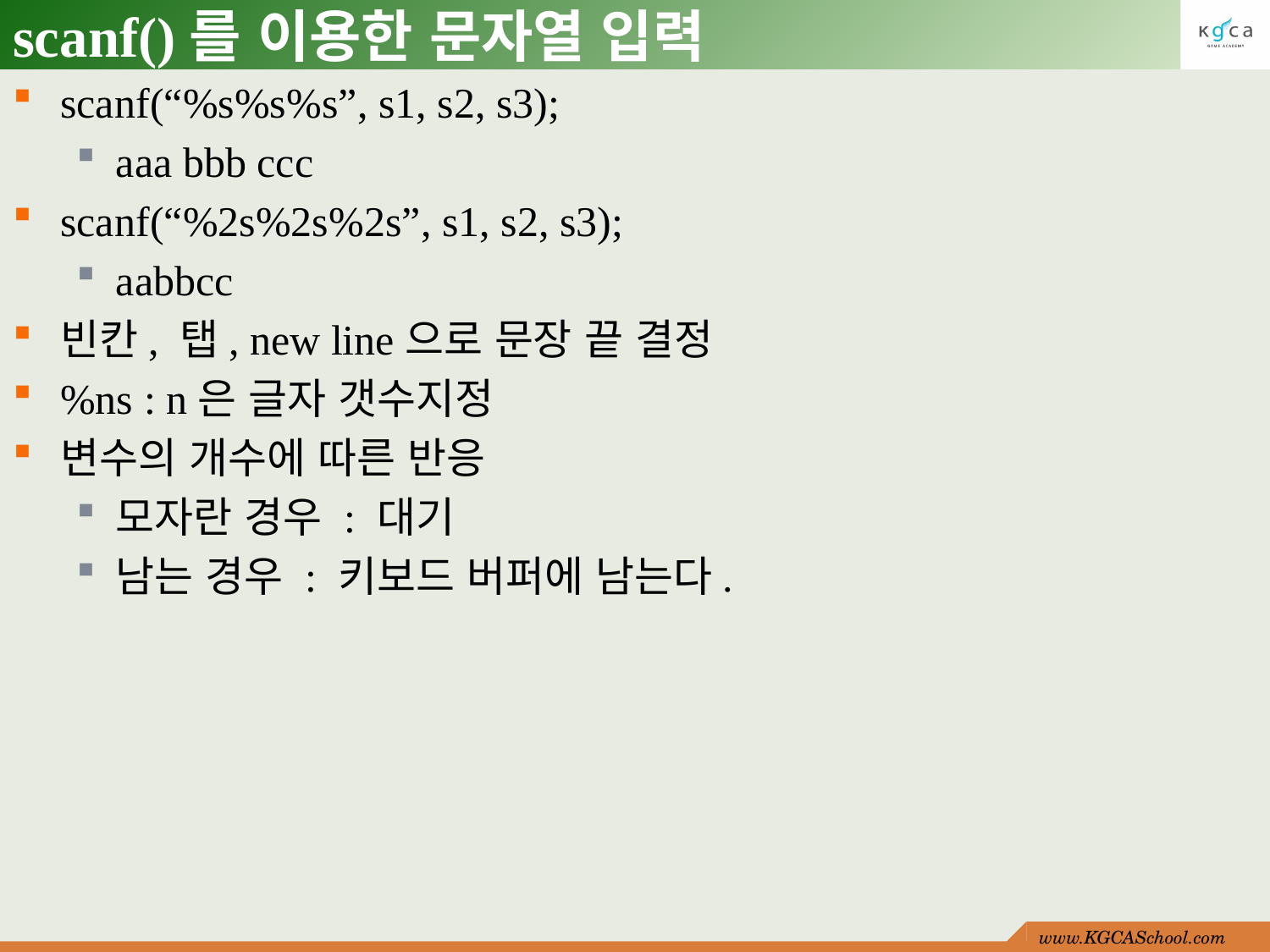

# scanf()를 이용한 문자열 입력
scanf(“%s%s%s”, s1, s2, s3);
aaa bbb ccc
scanf(“%2s%2s%2s”, s1, s2, s3);
aabbcc
빈칸, 탭, new line으로 문장 끝 결정
%ns : n은 글자 갯수지정
변수의 개수에 따른 반응
모자란 경우 : 대기
남는 경우 : 키보드 버퍼에 남는다.